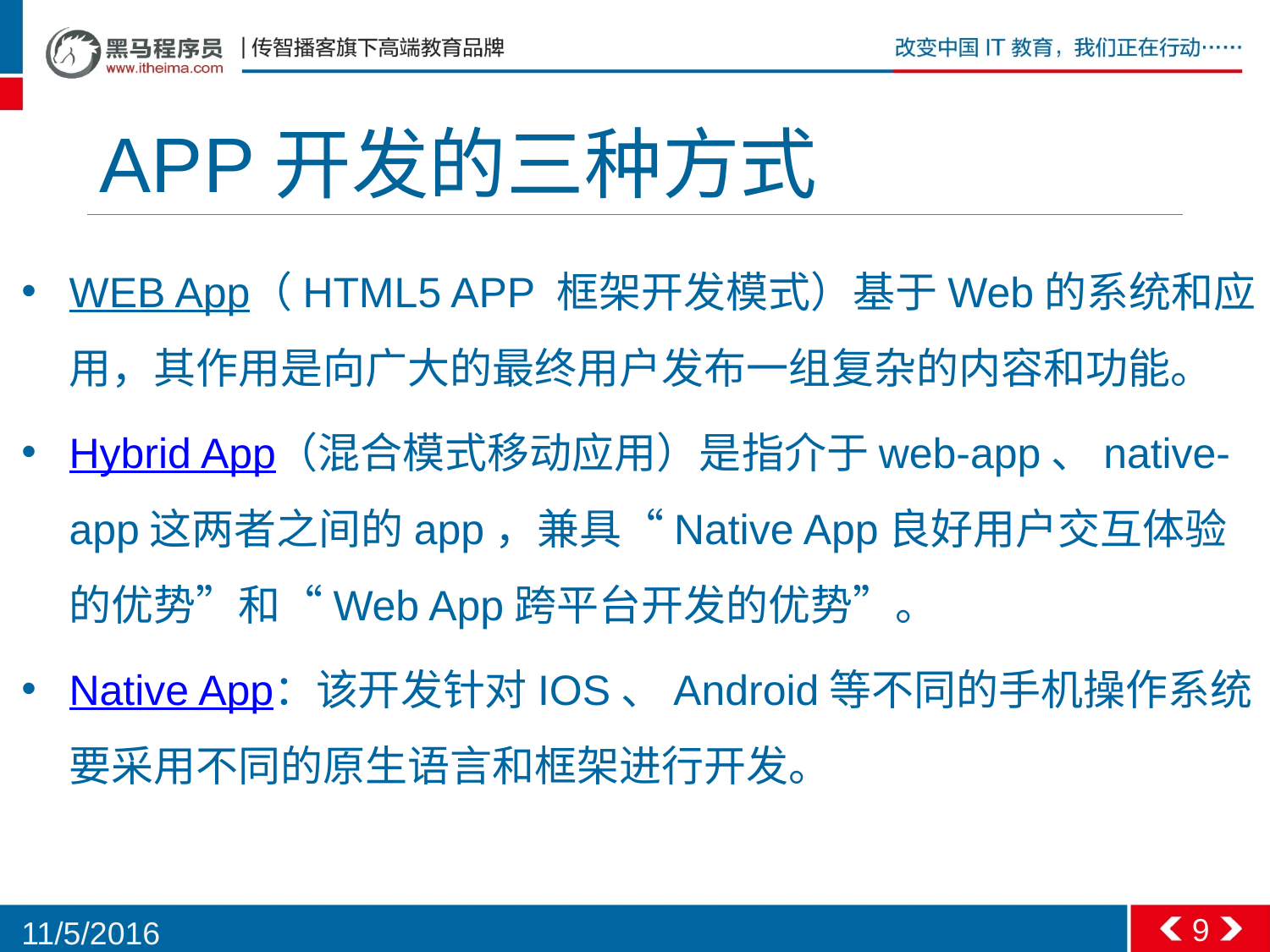

# APP开发的三种方式
WEB App（HTML5 APP 框架开发模式）基于Web的系统和应用，其作用是向广大的最终用户发布一组复杂的内容和功能。
Hybrid App（混合模式移动应用）是指介于web-app、native-app这两者之间的app，兼具“Native App良好用户交互体验的优势”和“Web App跨平台开发的优势”。
Native App：该开发针对IOS、Android等不同的手机操作系统要采用不同的原生语言和框架进行开发。
9

11/5/2016